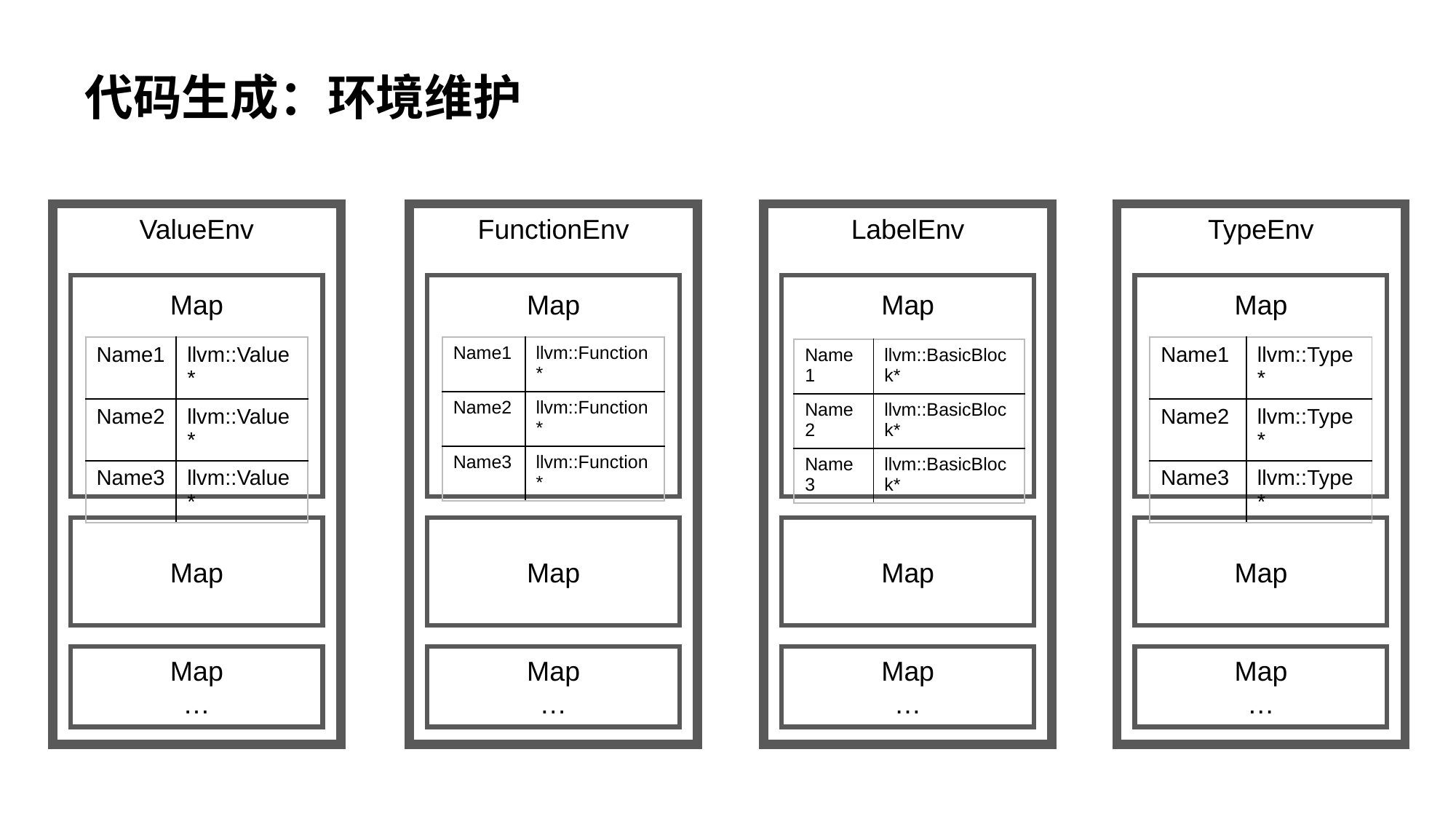

代码生成：环境维护
ValueEnv

Map
…
Map

Map
FunctionEnv

Map
…
Map

Map
LabelEnv

Map
…
Map

Map
TypeEnv

Map
…
Map

Map
| Name1 | llvm::Value\* |
| --- | --- |
| Name2 | llvm::Value\* |
| Name3 | llvm::Value\* |
| Name1 | llvm::Function\* |
| --- | --- |
| Name2 | llvm::Function\* |
| Name3 | llvm::Function\* |
| Name1 | llvm::Type\* |
| --- | --- |
| Name2 | llvm::Type\* |
| Name3 | llvm::Type\* |
| Name1 | llvm::BasicBlock\* |
| --- | --- |
| Name2 | llvm::BasicBlock\* |
| Name3 | llvm::BasicBlock\* |